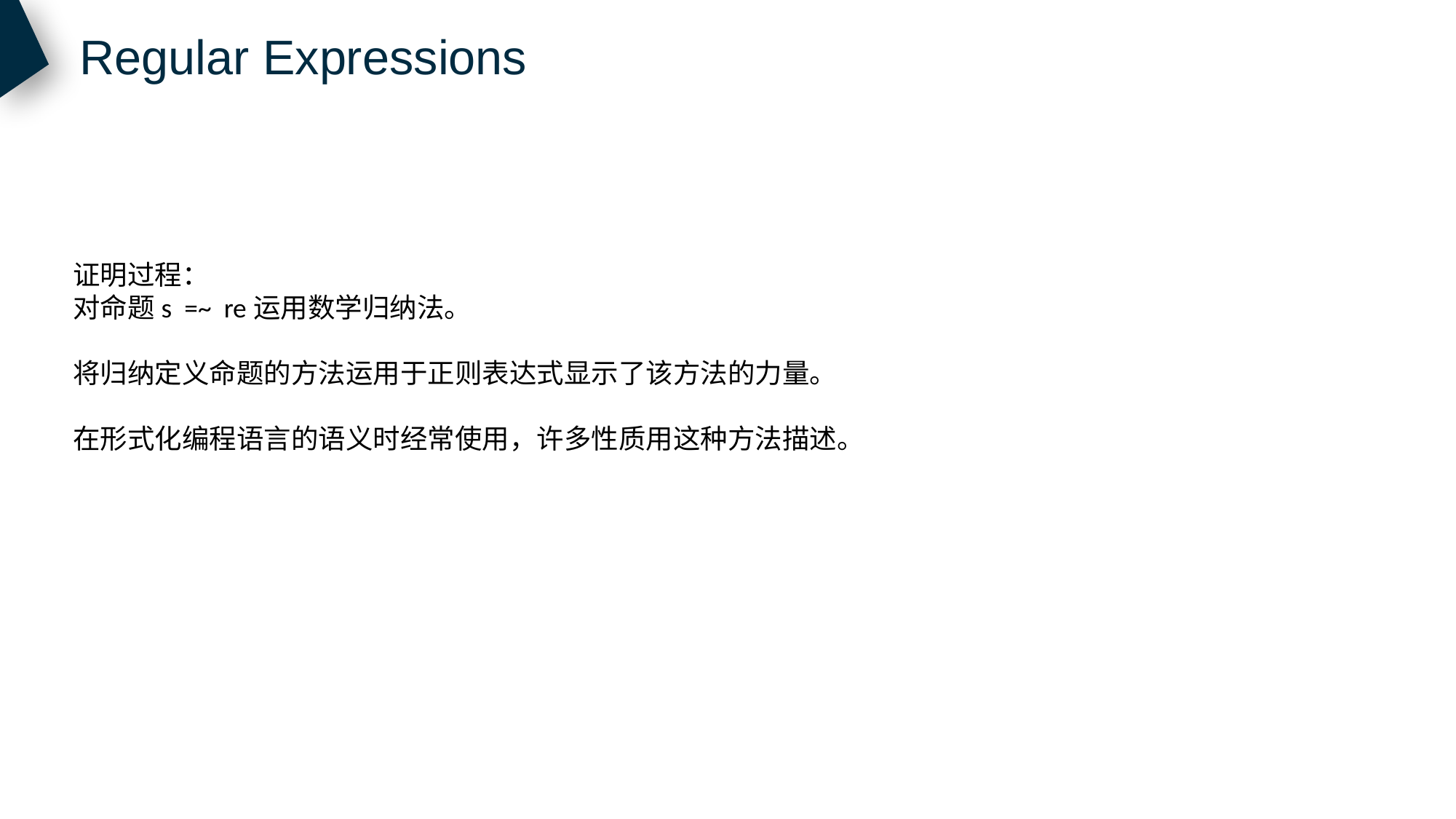

Regular Expressions
证明过程：
对命题s  =~  re运用数学归纳法。

将归纳定义命题的方法运用于正则表达式显示了该方法的力量。

在形式化编程语言的语义时经常使用，许多性质用这种方法描述。